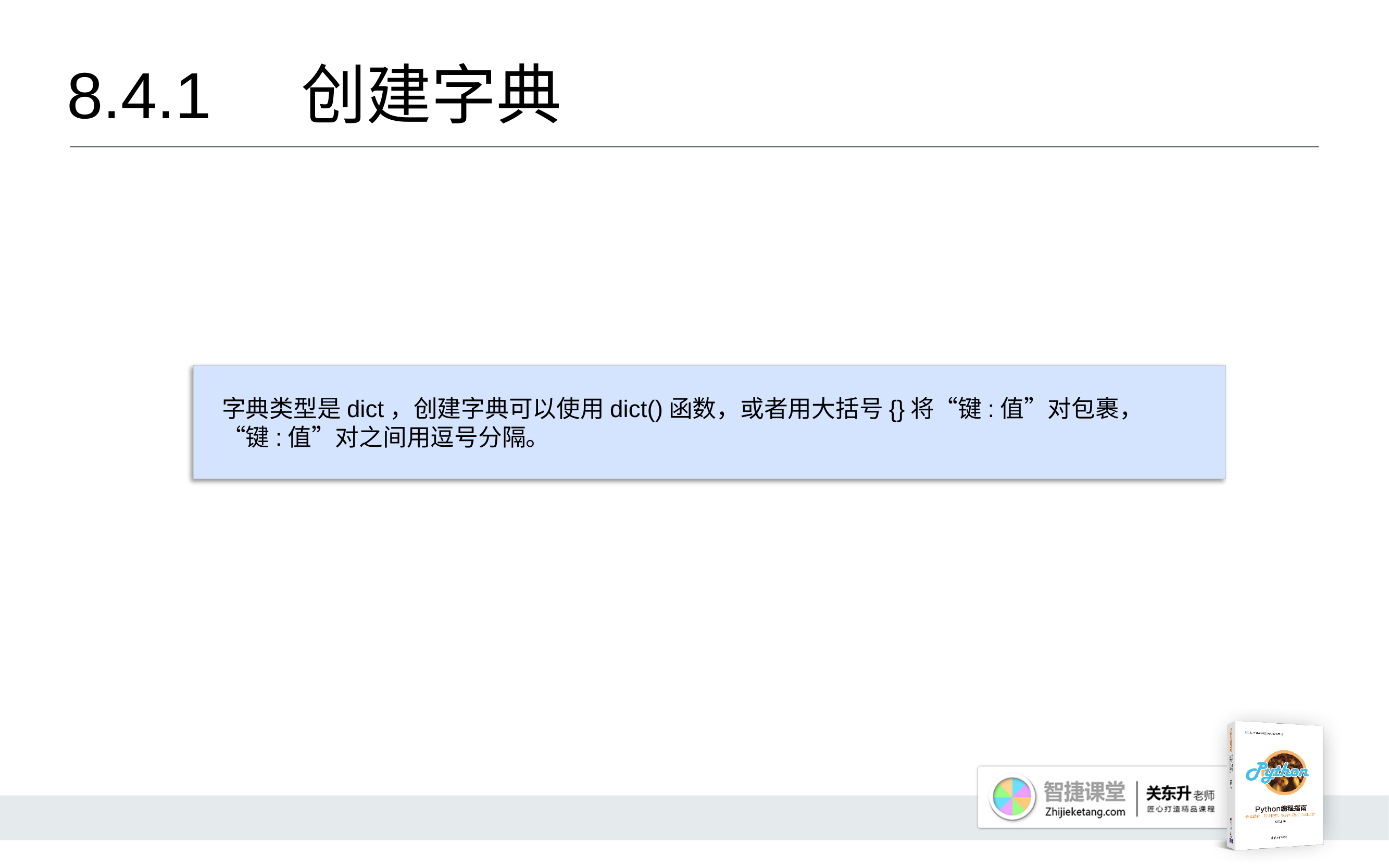

# 8.4.1 	创建字典
字典类型是dict，创建字典可以使用dict()函数，或者用大括号{}将“键:值”对包裹，“键:值”对之间用逗号分隔。